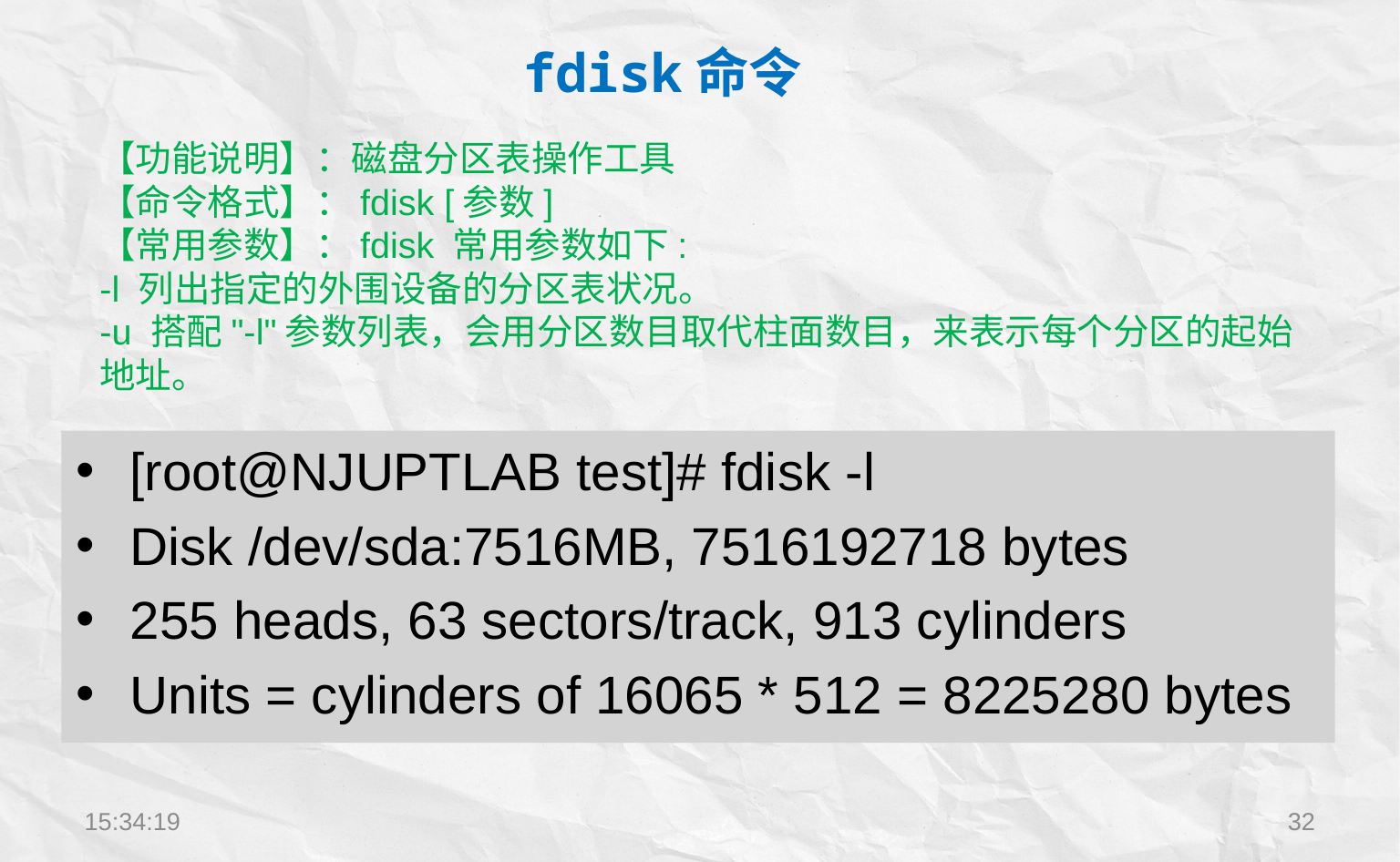

fdisk命令
【功能说明】：磁盘分区表操作工具
【命令格式】：fdisk [参数]
【常用参数】：fdisk 常用参数如下:
-l 列出指定的外围设备的分区表状况。
-u 搭配"-l"参数列表，会用分区数目取代柱面数目，来表示每个分区的起始地址。
[root@NJUPTLAB test]# fdisk -l
Disk /dev/sda:7516MB, 7516192718 bytes
255 heads, 63 sectors/track, 913 cylinders
Units = cylinders of 16065 * 512 = 8225280 bytes

15:34:19
32